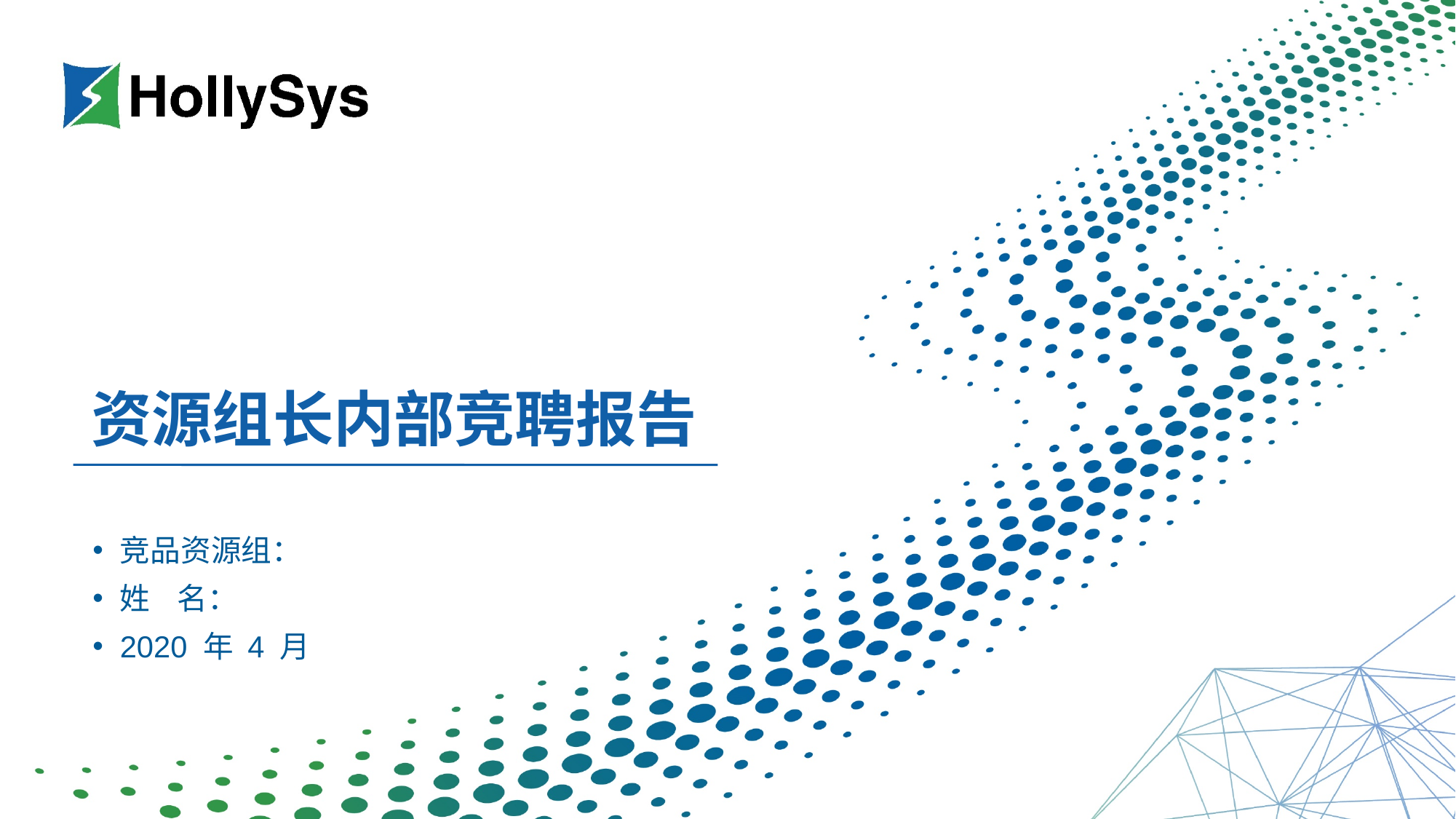

资源组长内部竞聘报告
竞品资源组：
姓    名：
2020 年 4 月